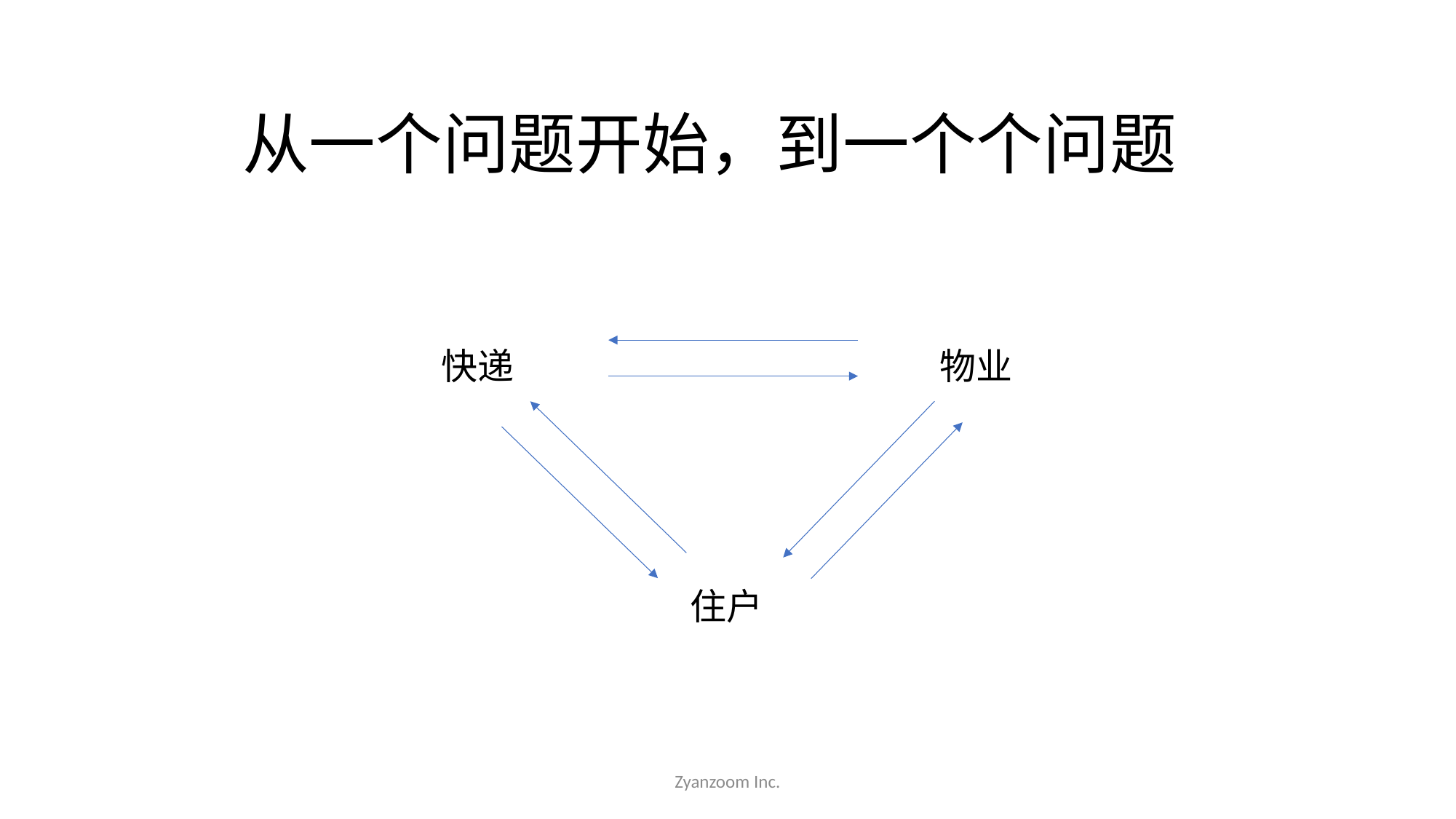

# 从一个问题开始，到一个个问题
快递
物业
住户
Zyanzoom Inc.